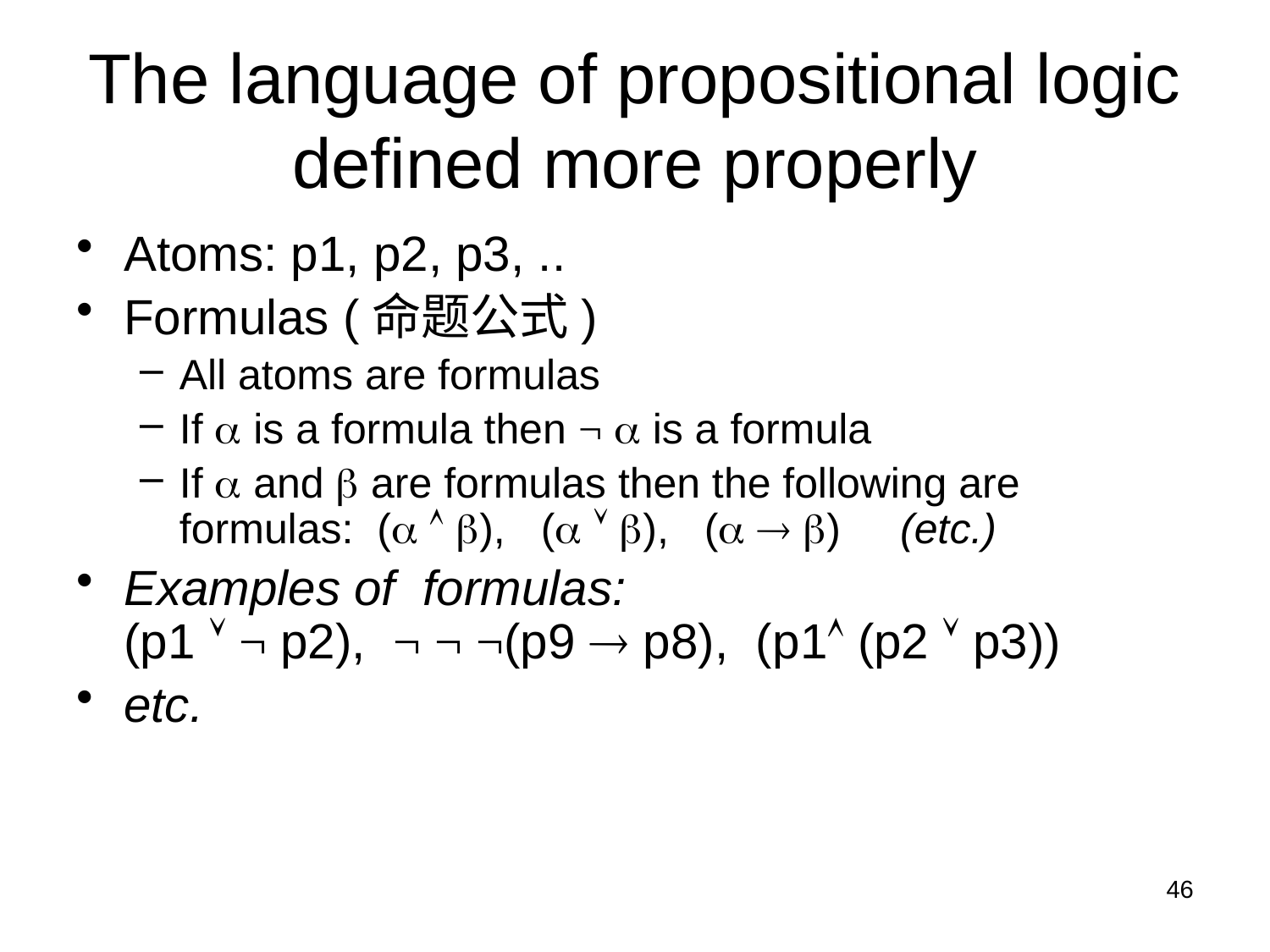

# The language of propositional logic defined more properly
Atoms: p1, p2, p3, ..
Formulas (命题公式)
All atoms are formulas
If α is a formula then ¬ α is a formula
If α and β are formulas then the following are formulas:  (α ∧ β),   (α ∨ β),   (α → β)     (etc.)
Examples of  formulas:
(p1 ∨ ¬ p2),  ¬ ¬ ¬(p9 → p8),  (p1∧ (p2 ∨ p3))
etc.
46